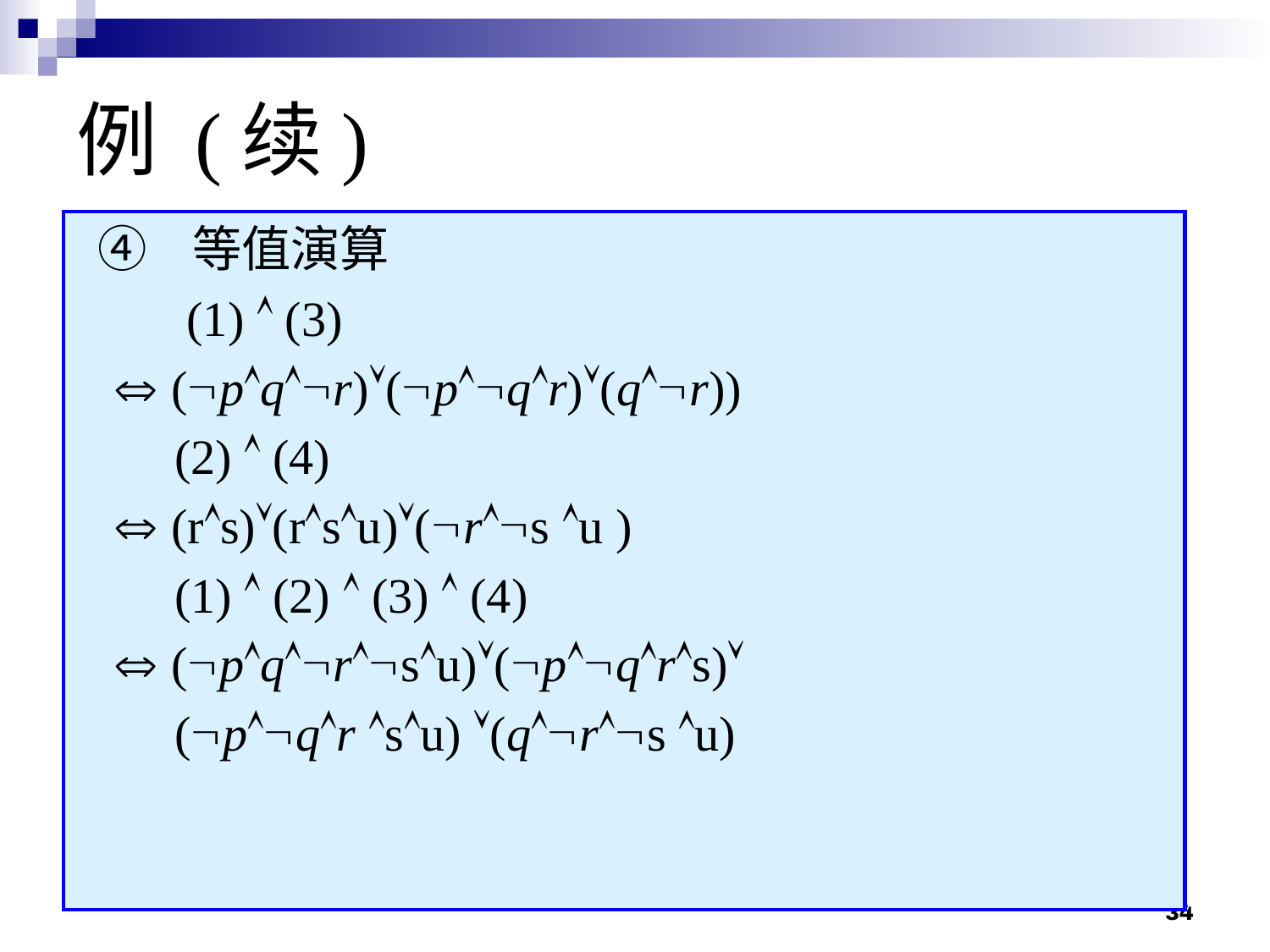

# 例 (续)
  ④   等值演算
         (1) ∧ (3)
   ⇔ (¬p∧q∧¬r)∨(¬p∧¬q∧r)∨(q∧¬r))
        (2) ∧ (4)
   ⇔ (r∧s)∨(r∧s∧u)∨(¬r∧¬s ∧u )
        (1) ∧ (2) ∧ (3) ∧ (4)
   ⇔ (¬p∧q∧¬r∧¬s∧u)∨(¬p∧¬q∧r∧s)∨
        (¬p∧¬q∧r ∧s∧u) ∨(q∧¬r∧¬s ∧u)

34